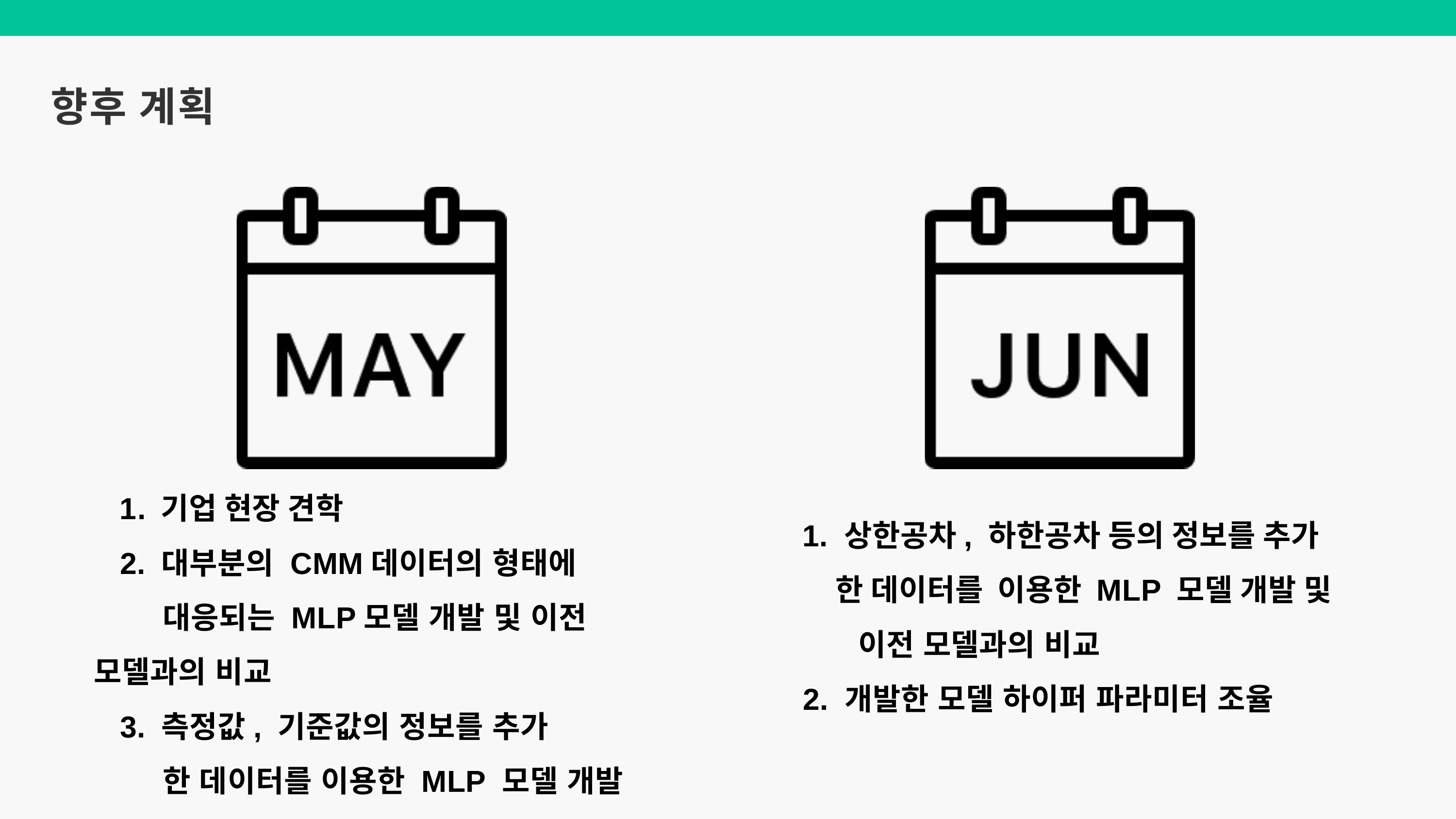

향후 계획

기업 현장 견학
   2. 대부분의 CMM데이터의 형태에
       대응되는 MLP모델 개발 및 이전 	모델과의 비교
   3. 측정값, 기준값의 정보를 추가
       한 데이터를 이용한 MLP 모델 개발
  1. 상한공차, 하한공차 등의 정보를 추가
      한 데이터를  이용한 MLP 모델 개발 및 	이전 모델과의 비교
     2. 개발한 모델 하이퍼 파라미터 조율